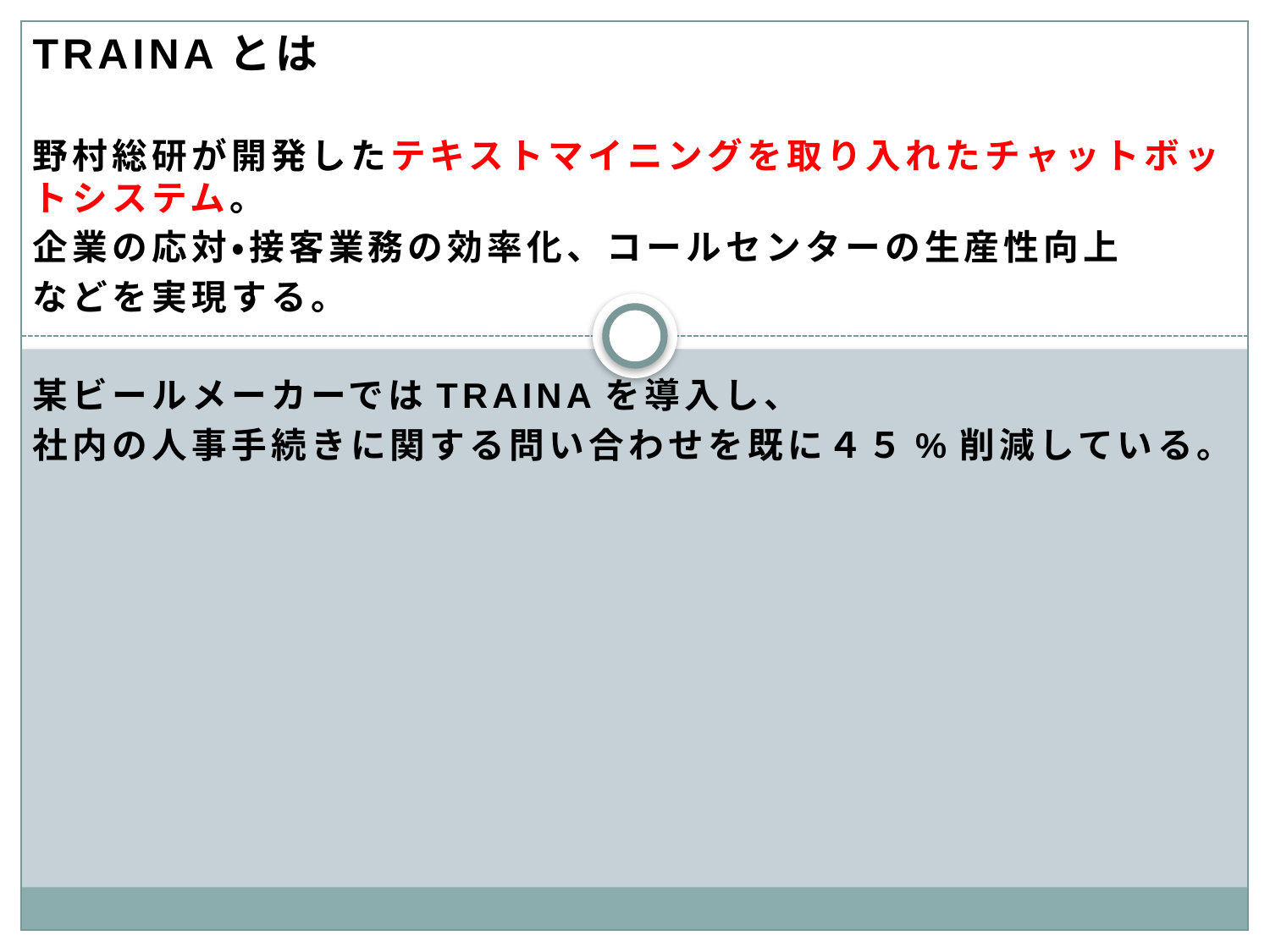

#
TRAINAとは

野村総研が開発したテキストマイニングを取り入れたチャットボットシステム。
企業の応対・接客業務の効率化、コールセンターの生産性向上
などを実現する。

某ビールメーカーではTRAINAを導入し、
社内の人事手続きに関する問い合わせを既に４５%削減している。